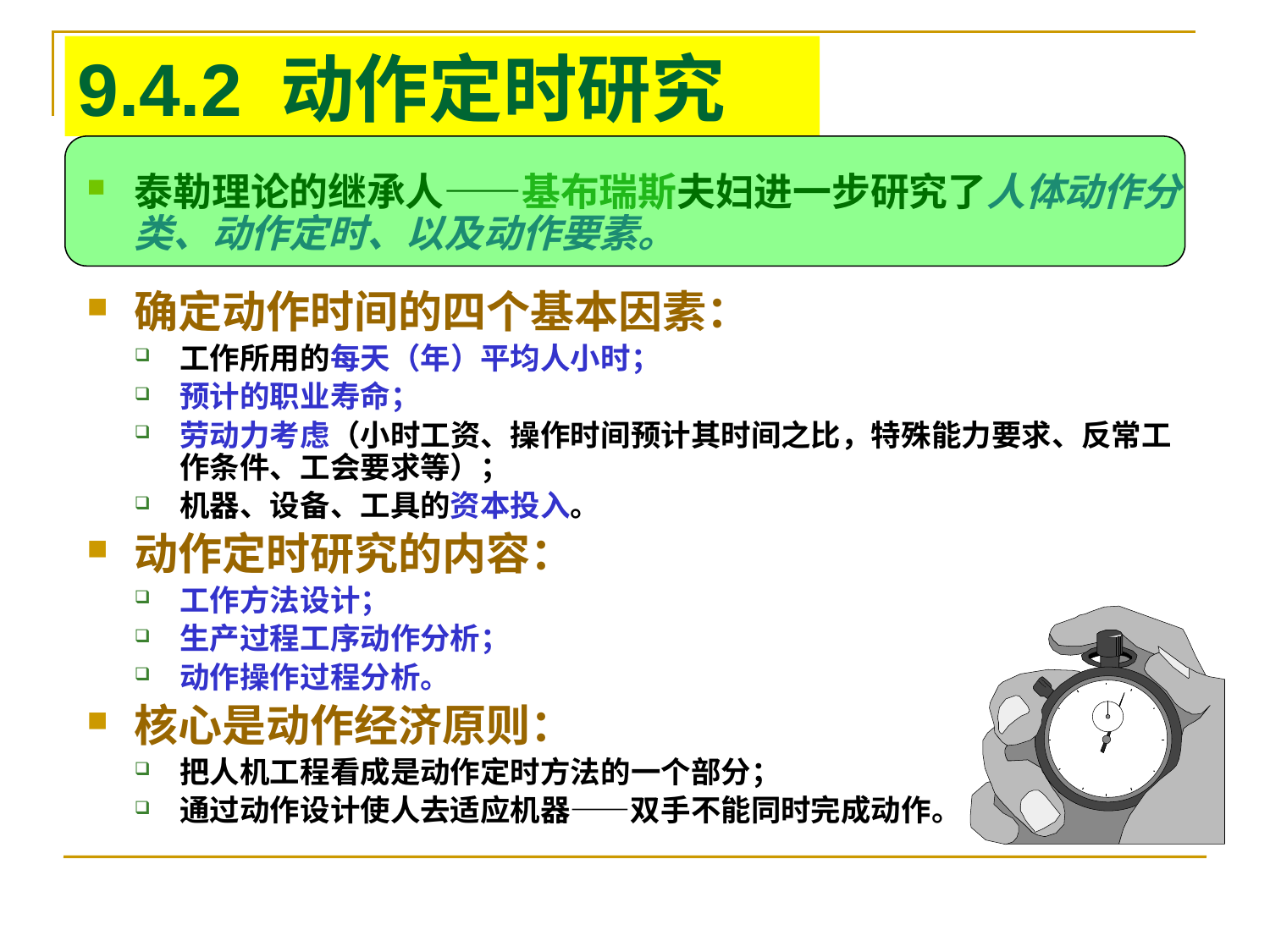

# 9.4.2 动作定时研究

泰勒理论的继承人——基布瑞斯夫妇进一步研究了人体动作分类、动作定时、以及动作要素。

确定动作时间的四个基本因素：
工作所用的每天（年）平均人小时；
预计的职业寿命；
劳动力考虑（小时工资、操作时间预计其时间之比，特殊能力要求、反常工作条件、工会要求等）；
机器、设备、工具的资本投入。
动作定时研究的内容：
工作方法设计；
生产过程工序动作分析；
动作操作过程分析。
核心是动作经济原则：
把人机工程看成是动作定时方法的一个部分；
通过动作设计使人去适应机器——双手不能同时完成动作。

42